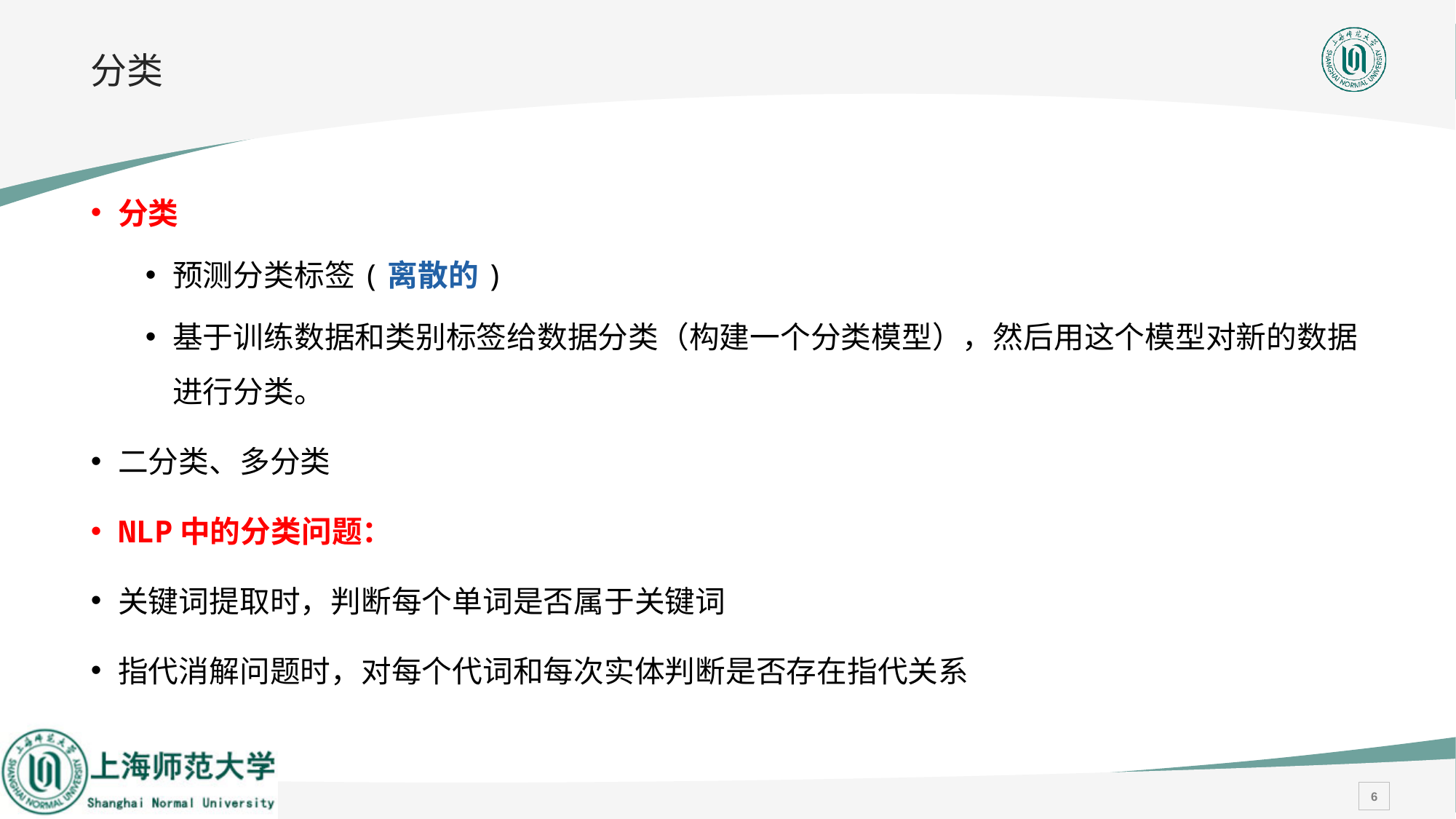

# 分类
分类
预测分类标签(离散的)
基于训练数据和类别标签给数据分类（构建一个分类模型），然后用这个模型对新的数据进行分类。
二分类、多分类
NLP中的分类问题：
关键词提取时，判断每个单词是否属于关键词
指代消解问题时，对每个代词和每次实体判断是否存在指代关系